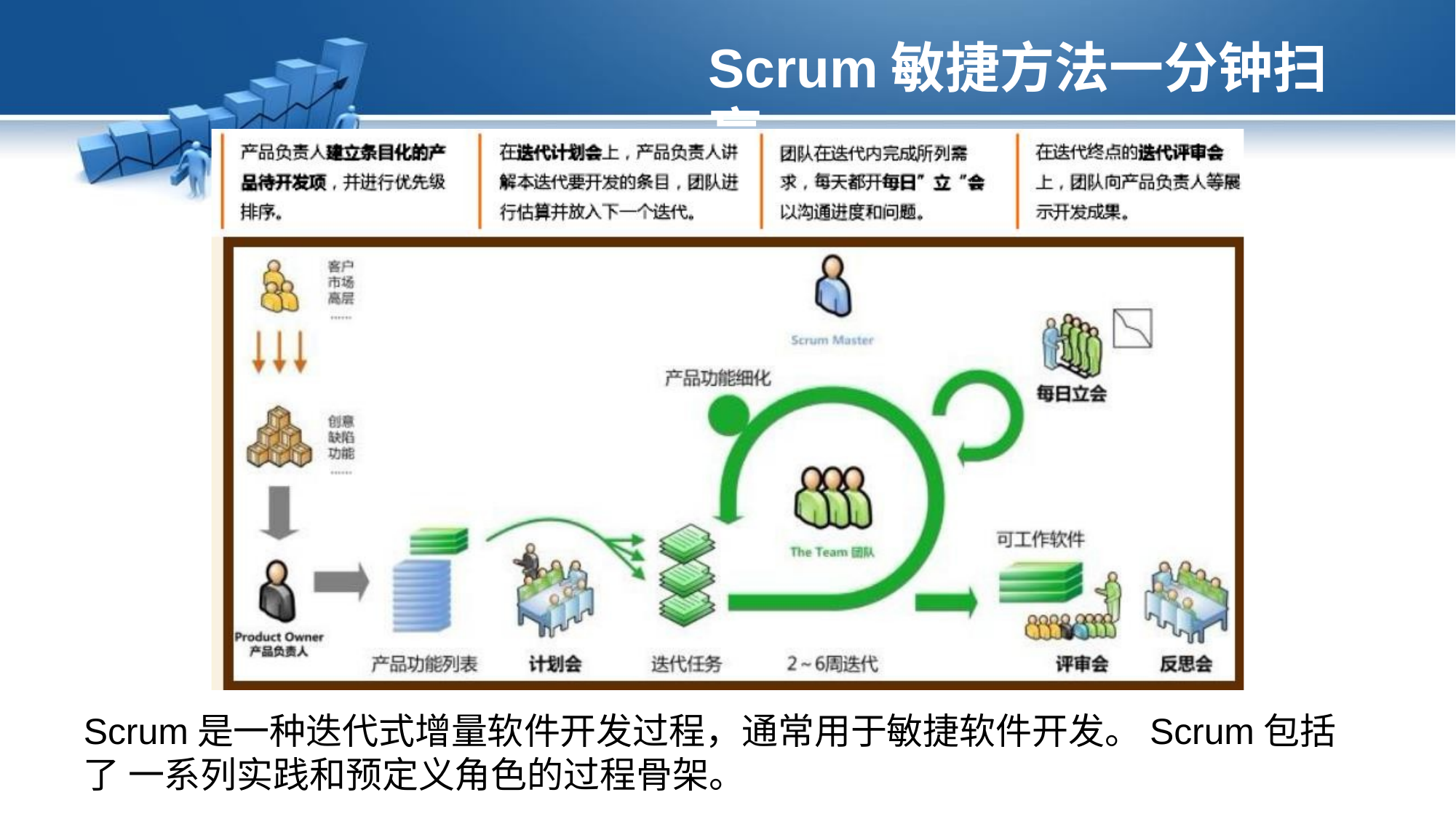

# Scrum敏捷方法一分钟扫盲

Scrum是一种迭代式增量软件开发过程，通常用于敏捷软件开发。Scrum包括了 一系列实践和预定义角色的过程骨架。